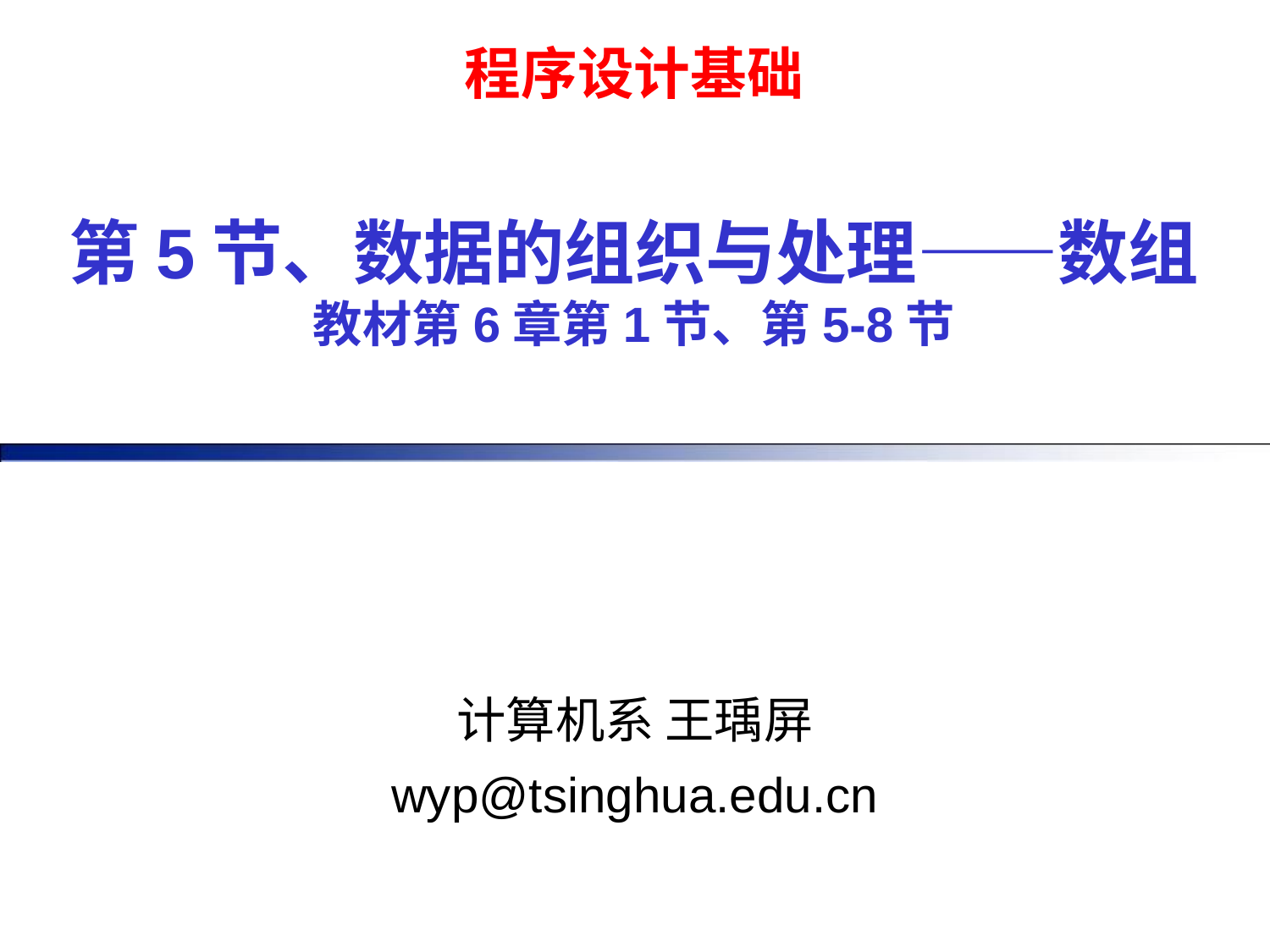

程序设计基础
# 第5节、数据的组织与处理——数组 教材第6章第1节、第5-8节
计算机系 王瑀屏
wyp@tsinghua.edu.cn